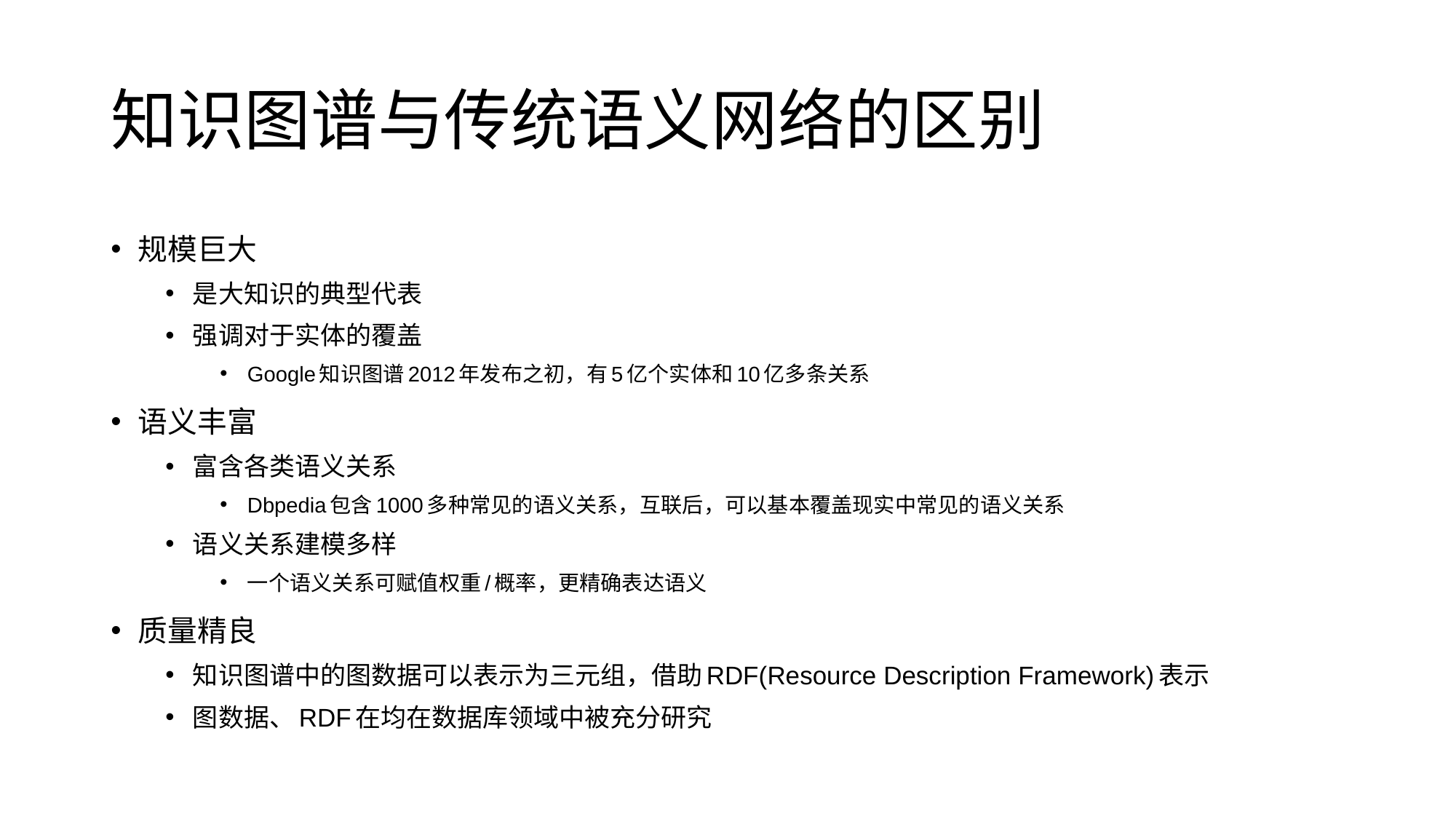

# 知识图谱与传统语义网络的区别
规模巨大
是大知识的典型代表
强调对于实体的覆盖
Google知识图谱2012年发布之初，有5亿个实体和10亿多条关系
语义丰富
富含各类语义关系
Dbpedia包含1000多种常见的语义关系，互联后，可以基本覆盖现实中常见的语义关系
语义关系建模多样
一个语义关系可赋值权重/概率，更精确表达语义
质量精良
知识图谱中的图数据可以表示为三元组，借助RDF(Resource Description Framework)表示
图数据、RDF在均在数据库领域中被充分研究